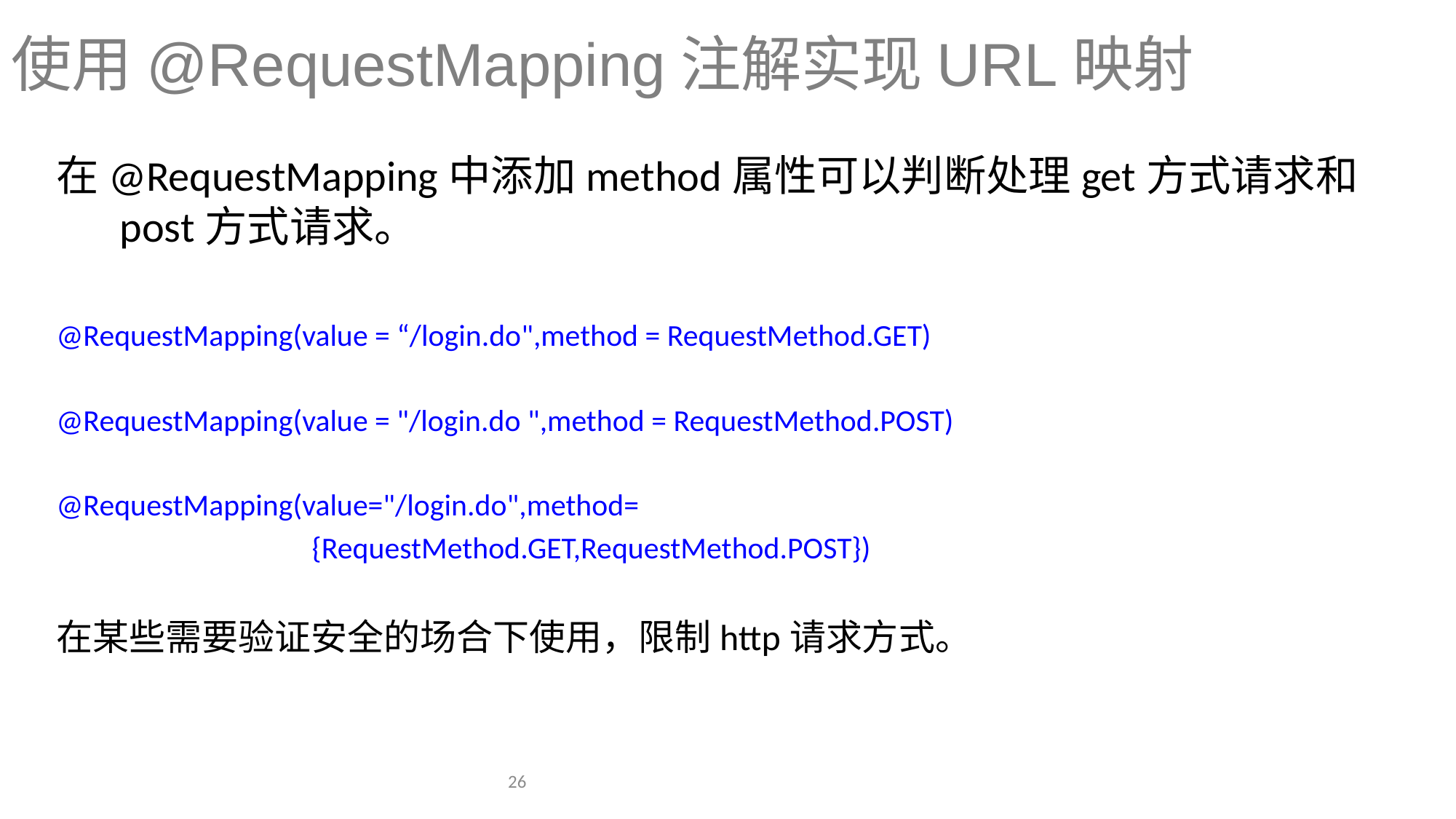

使用@RequestMapping注解实现URL映射
在@RequestMapping中添加method属性可以判断处理get方式请求和post方式请求。

@RequestMapping(value = “/login.do",method = RequestMethod.GET)

@RequestMapping(value = "/login.do ",method = RequestMethod.POST)

@RequestMapping(value="/login.do",method=
                                     {RequestMethod.GET,RequestMethod.POST})

在某些需要验证安全的场合下使用，限制http请求方式。
26